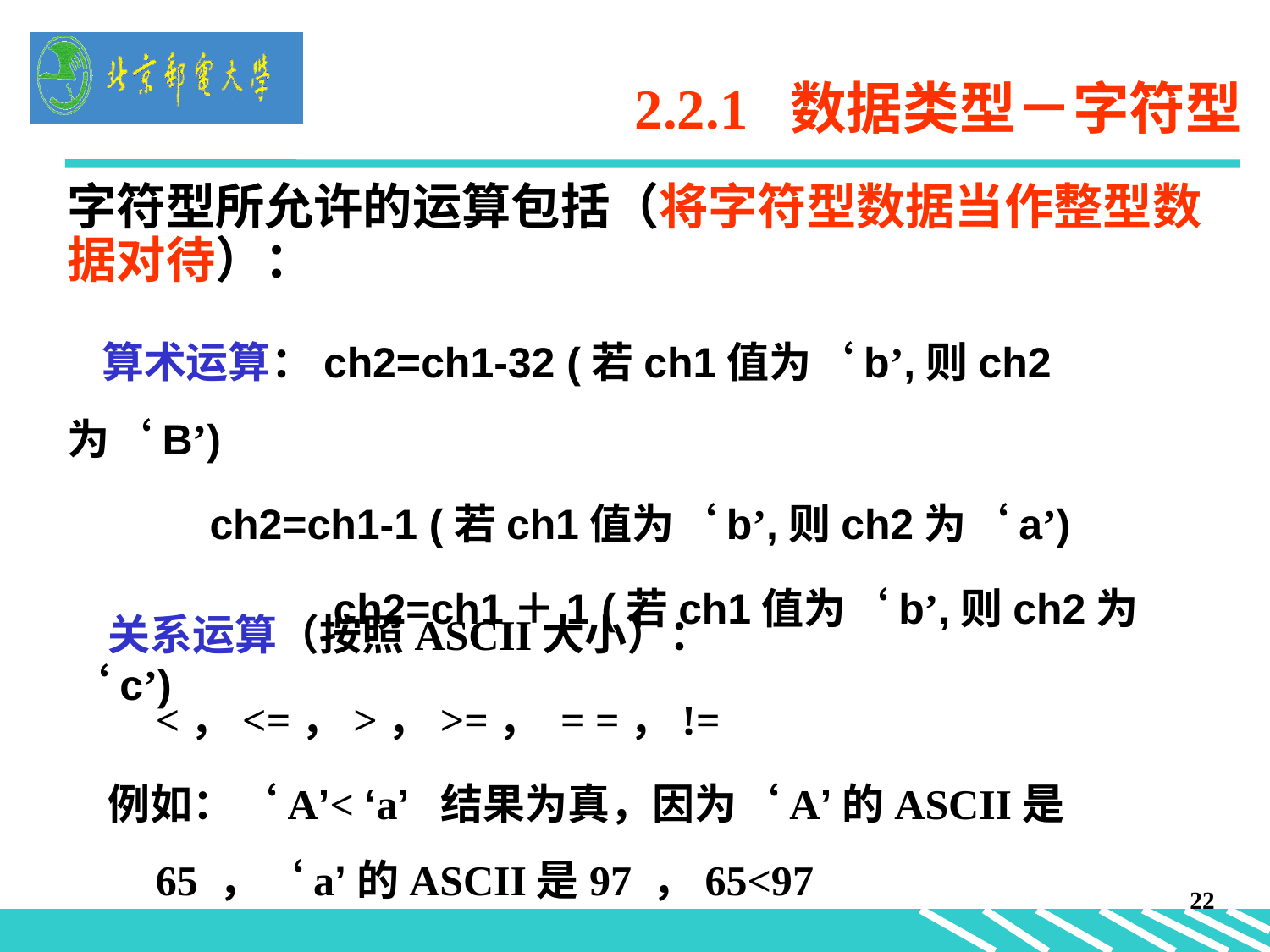

# 2.2.1  数据类型－字符型
字符型所允许的运算包括（将字符型数据当作整型数据对待）：
  算术运算：ch2=ch1-32 (若ch1值为‘b’,则ch2为‘B’)
            ch2=ch1-1 (若ch1值为‘b’,则ch2为‘a’)
 		 ch2=ch1＋1 (若ch1值为‘b’,则ch2为‘c’)

关系运算（按照ASCII大小）：
	<，<=，>，>=， = =，!=
例如：‘A’< ‘a’  结果为真，因为‘A’的ASCII是65 ，‘a’的ASCII是97 ，65<97

22